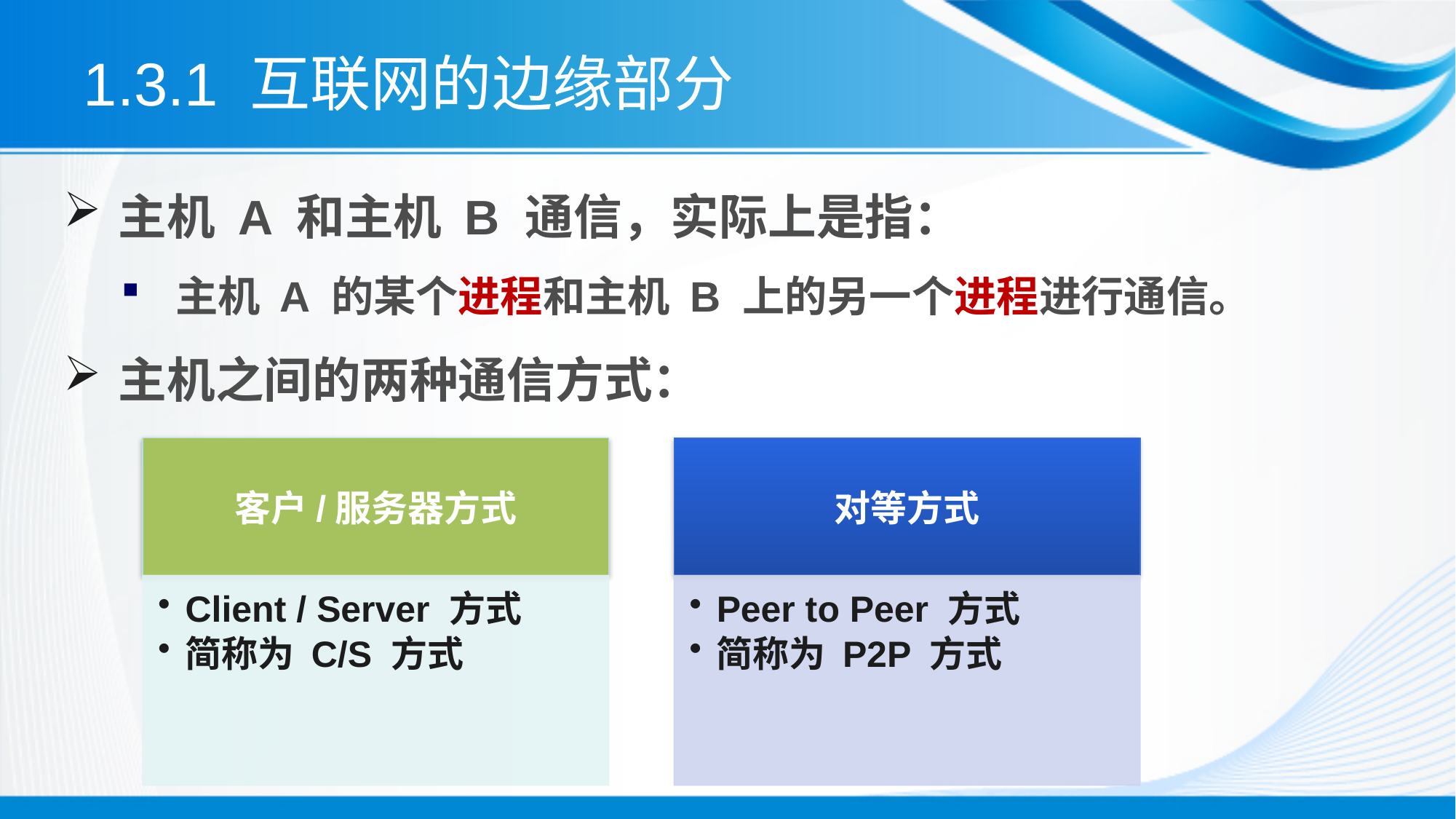

1.3.1 互联网的边缘部分
主机 A 和主机 B 通信，实际上是指：
主机 A 的某个进程和主机 B 上的另一个进程进行通信。
主机之间的两种通信方式：
客户/服务器方式
Client / Server 方式
简称为 C/S 方式
对等方式
Peer to Peer 方式
简称为 P2P 方式